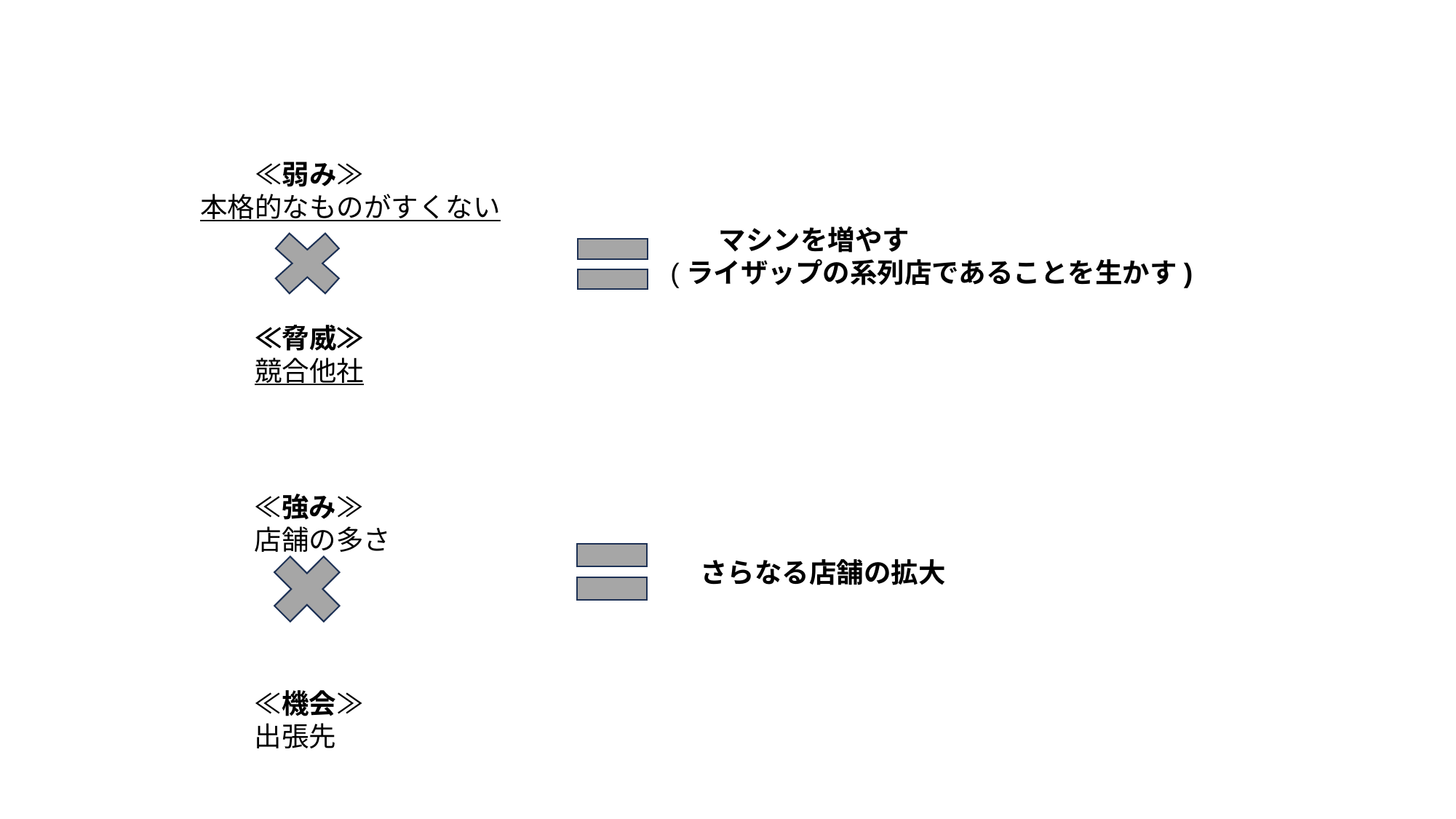

≪弱み≫
本格的なものがすくない
　　　　　　　　　　　　　　　　　　　マシンを増やす
　　　　　　　　　　　　　　　　　(ライザップの系列店であることを生かす)

　　≪脅威≫
　　競合他社

　　≪強み≫
　　店舗の多さ

　　≪機会≫
　　出張先

さらなる店舗の拡大